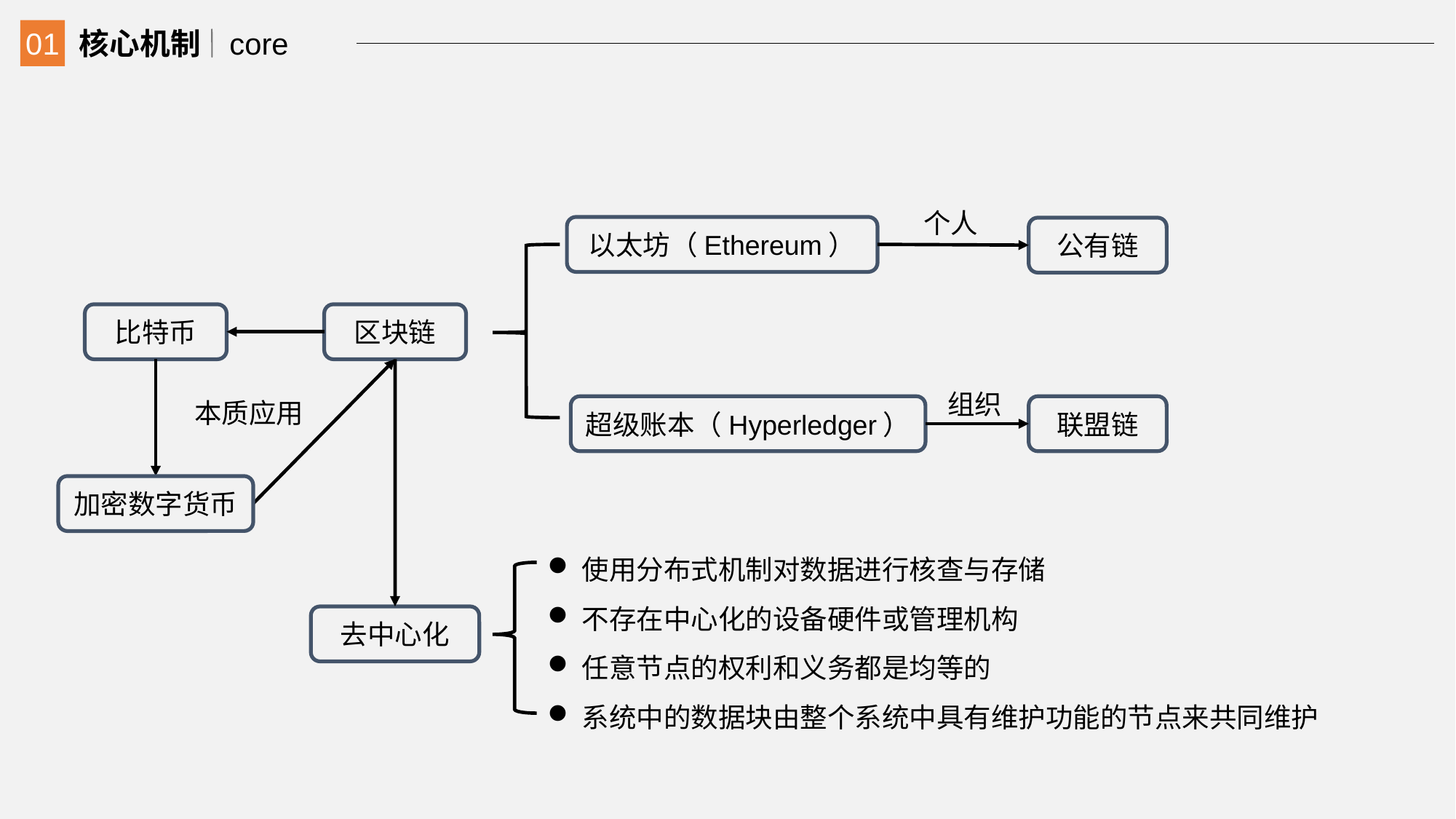

core
01
核心机制

个人
以太坊（Ethereum）
公有链

区块链
比特币
组织
本质应用
超级账本（Hyperledger）
联盟链
加密数字货币
使用分布式机制对数据进行核查与存储
不存在中心化的设备硬件或管理机构
任意节点的权利和义务都是均等的
系统中的数据块由整个系统中具有维护功能的节点来共同维护

去中心化